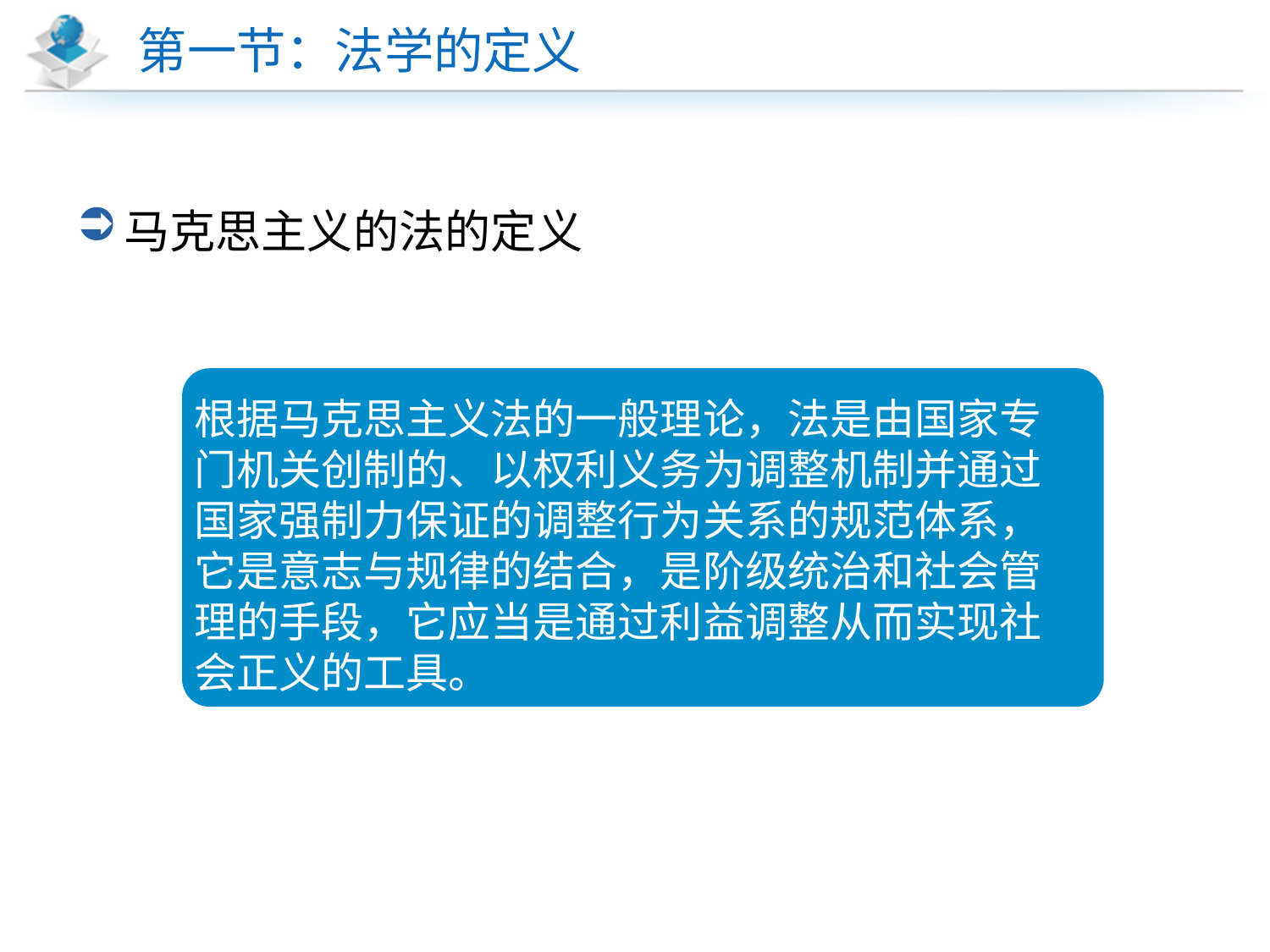

# 第一节：法学的定义
马克思主义的法的定义

根据马克思主义法的一般理论，法是由国家专门机关创制的、以权利义务为调整机制并通过国家强制力保证的调整行为关系的规范体系，它是意志与规律的结合，是阶级统治和社会管理的手段，它应当是通过利益调整从而实现社会正义的工具。